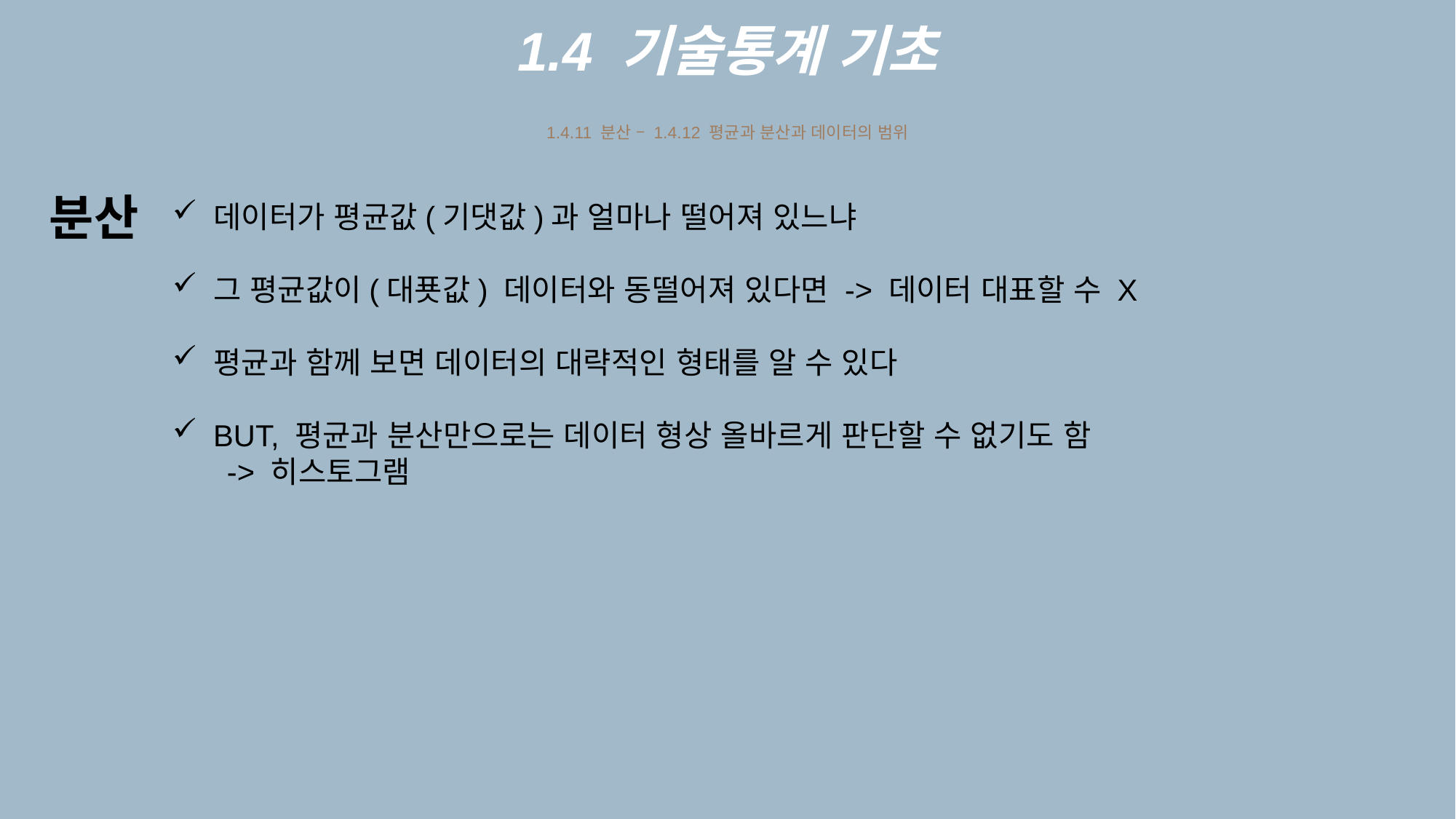

1.4 기술통계 기초
1.4.11 분산 – 1.4.12 평균과 분산과 데이터의 범위
분산
데이터가 평균값(기댓값)과 얼마나 떨어져 있느냐

그 평균값이(대푯값) 데이터와 동떨어져 있다면 -> 데이터 대표할 수 X

평균과 함께 보면 데이터의 대략적인 형태를 알 수 있다

BUT, 평균과 분산만으로는 데이터 형상 올바르게 판단할 수 없기도 함
-> 히스토그램